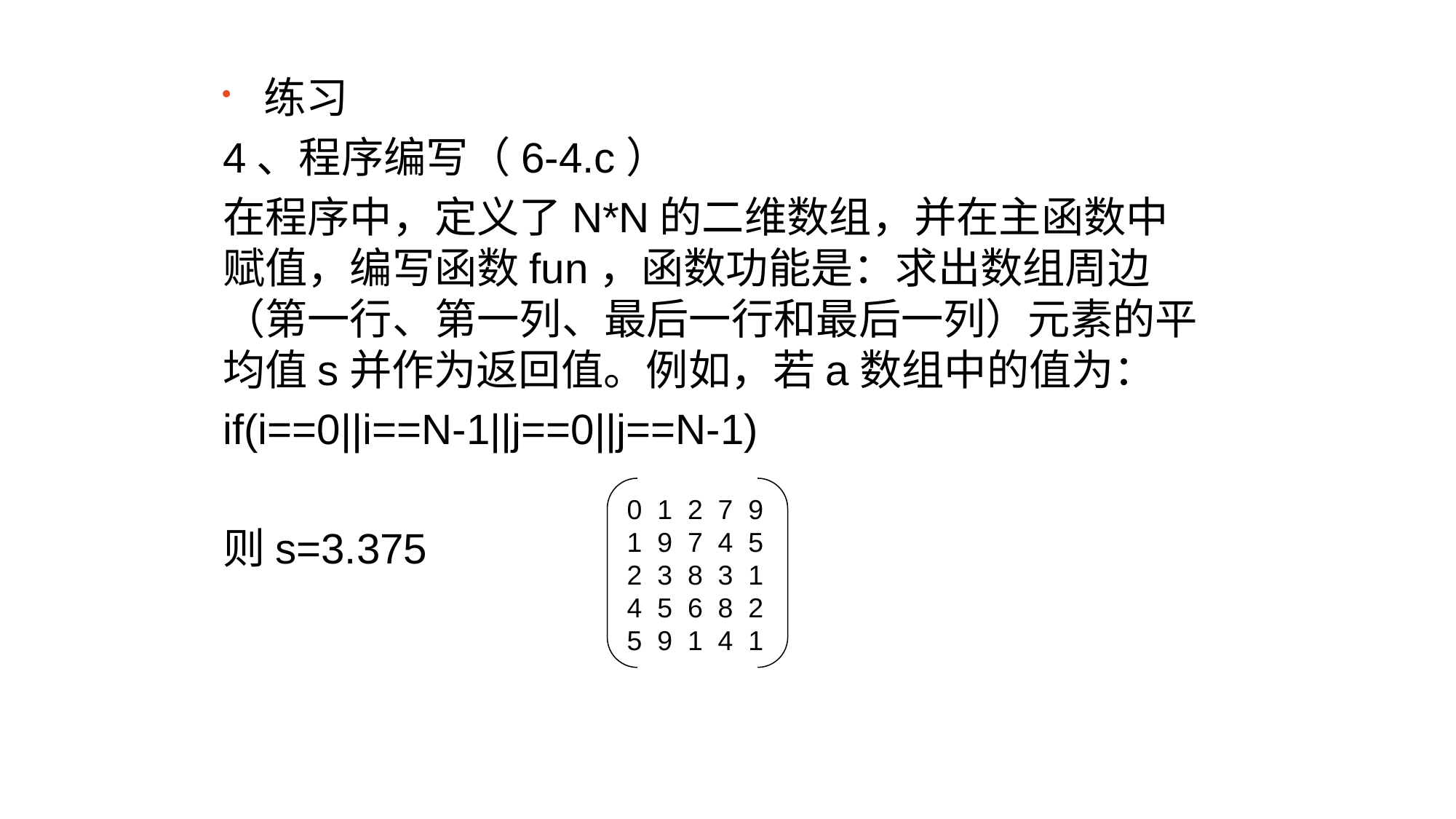

练习
4、程序编写（6-4.c）
在程序中，定义了N*N的二维数组，并在主函数中赋值，编写函数fun，函数功能是：求出数组周边（第一行、第一列、最后一行和最后一列）元素的平均值s并作为返回值。例如，若a数组中的值为：
if(i==0||i==N-1||j==0||j==N-1)

则s=3.375
0  1  2  7  9
1  9  7  4  5
2  3  8  3  1
4  5  6  8  2
5  9  1  4  1